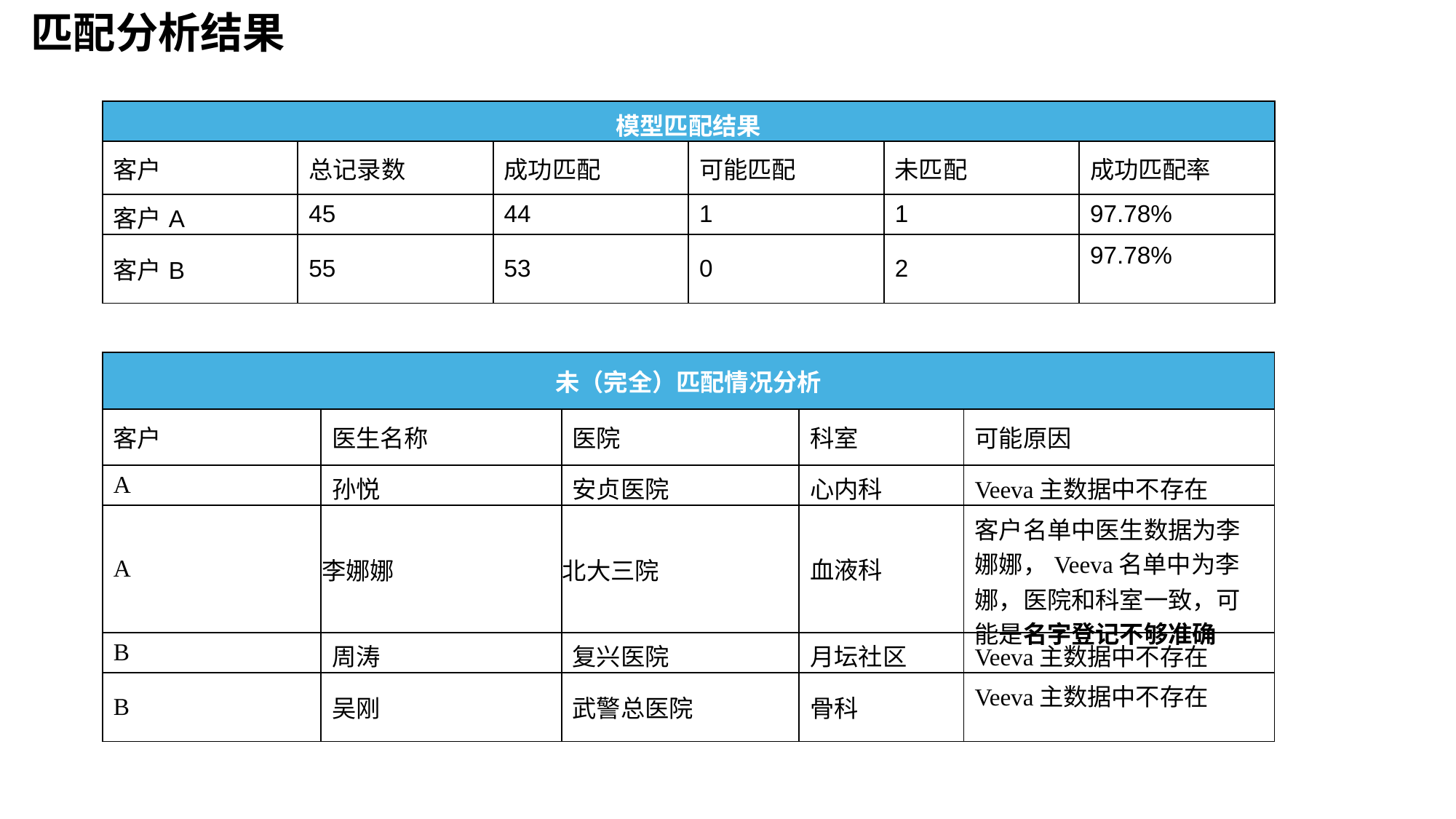

匹配分析结果
| 模型匹配结果 |  |  |  |  |  |
| --- | --- | --- | --- | --- | --- |
| 客户 | 总记录数 | 成功匹配 | 可能匹配 | 未匹配 | 成功匹配率 |
| 客户A | 45 | 44 | 1 | 1 | 97.78% |
| 客户B | 55 | 53 | 0 | 2 | 97.78% |
| 未（完全）匹配情况分析 |  |  |  |  |
| --- | --- | --- | --- | --- |
| 客户 | 医生名称 | 医院 | 科室 | 可能原因 |
| A | 孙悦 | 安贞医院 | 心内科 | Veeva主数据中不存在 |
| A | 李娜娜 | 北大三院 | 血液科 | 客户名单中医生数据为李娜娜，Veeva名单中为李娜，医院和科室一致，可能是名字登记不够准确 |
| B | 周涛 | 复兴医院 | 月坛社区 | Veeva主数据中不存在 |
| B | 吴刚 | 武警总医院 | 骨科 | Veeva主数据中不存在 |